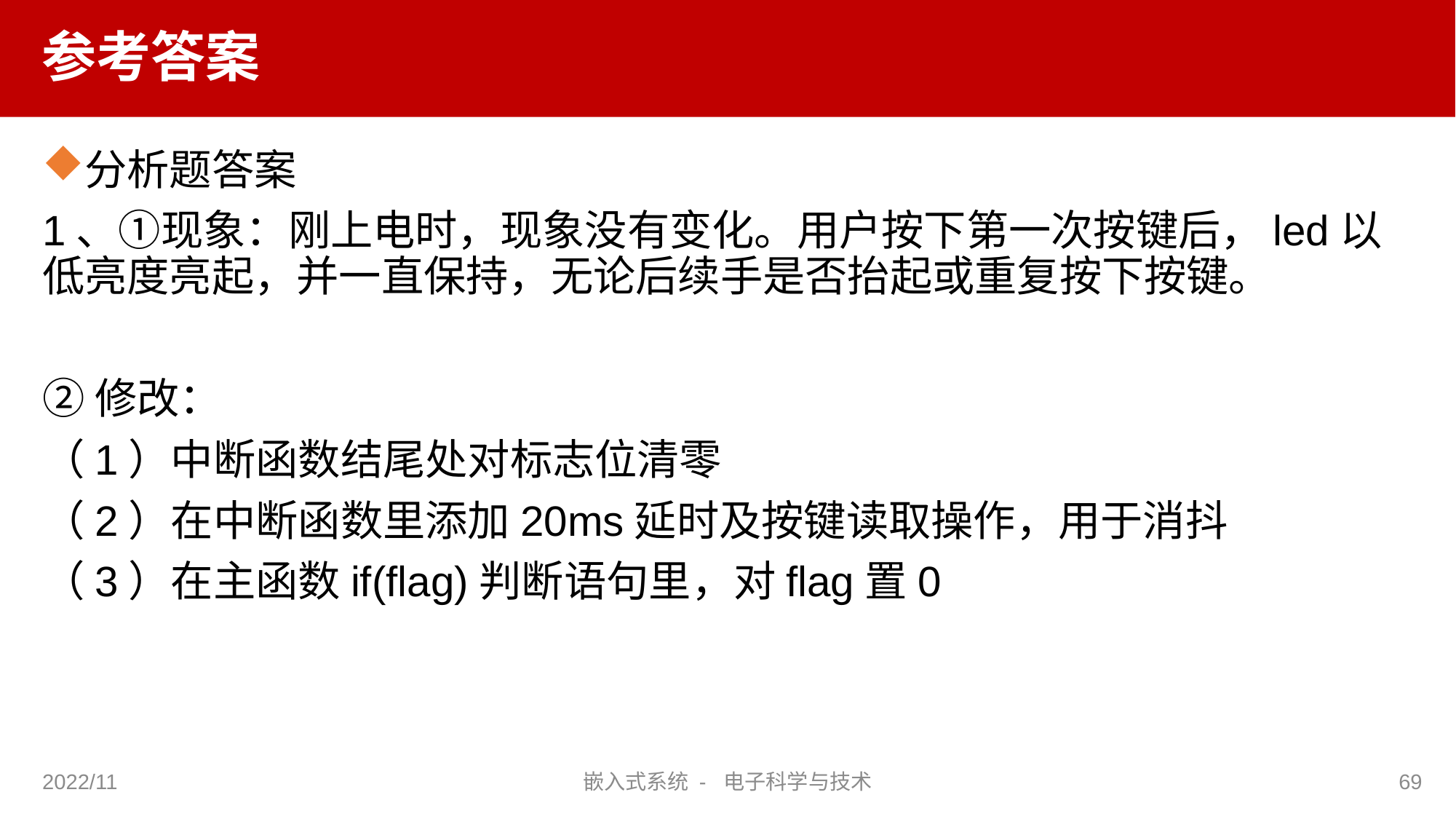

# 参考答案
分析题答案
1、①现象：刚上电时，现象没有变化。用户按下第一次按键后，led以低亮度亮起，并一直保持，无论后续手是否抬起或重复按下按键。

②修改：
（1）中断函数结尾处对标志位清零
（2）在中断函数里添加20ms延时及按键读取操作，用于消抖
（3）在主函数if(flag)判断语句里，对flag置0

2022/11
嵌入式系统 -  电子科学与技术
69